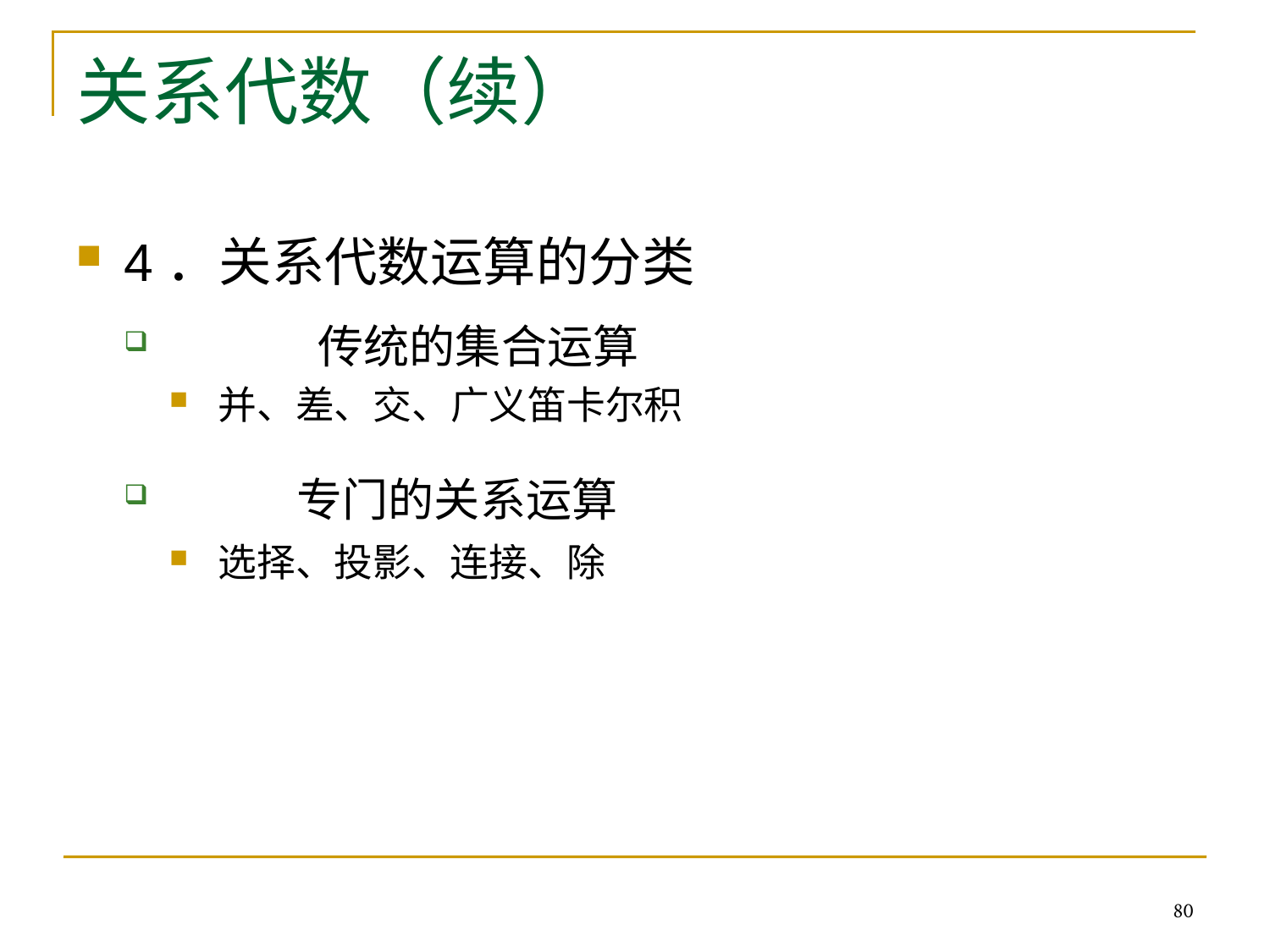

# 关系代数（续）
4．关系代数运算的分类
	 传统的集合运算
并、差、交、广义笛卡尔积
	专门的关系运算
选择、投影、连接、除

80